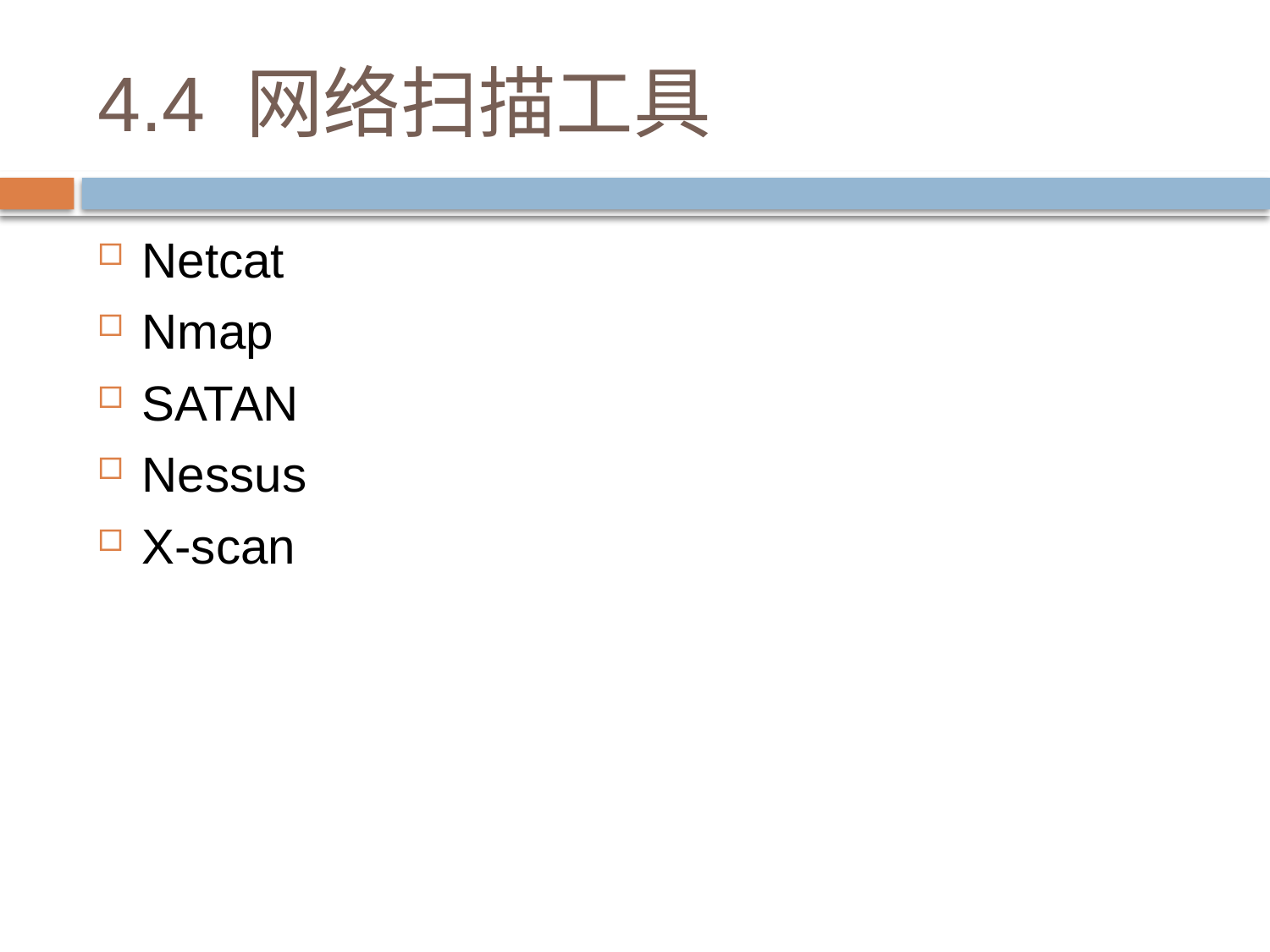

# 4.4 网络扫描工具
Netcat
Nmap
SATAN
Nessus
X-scan